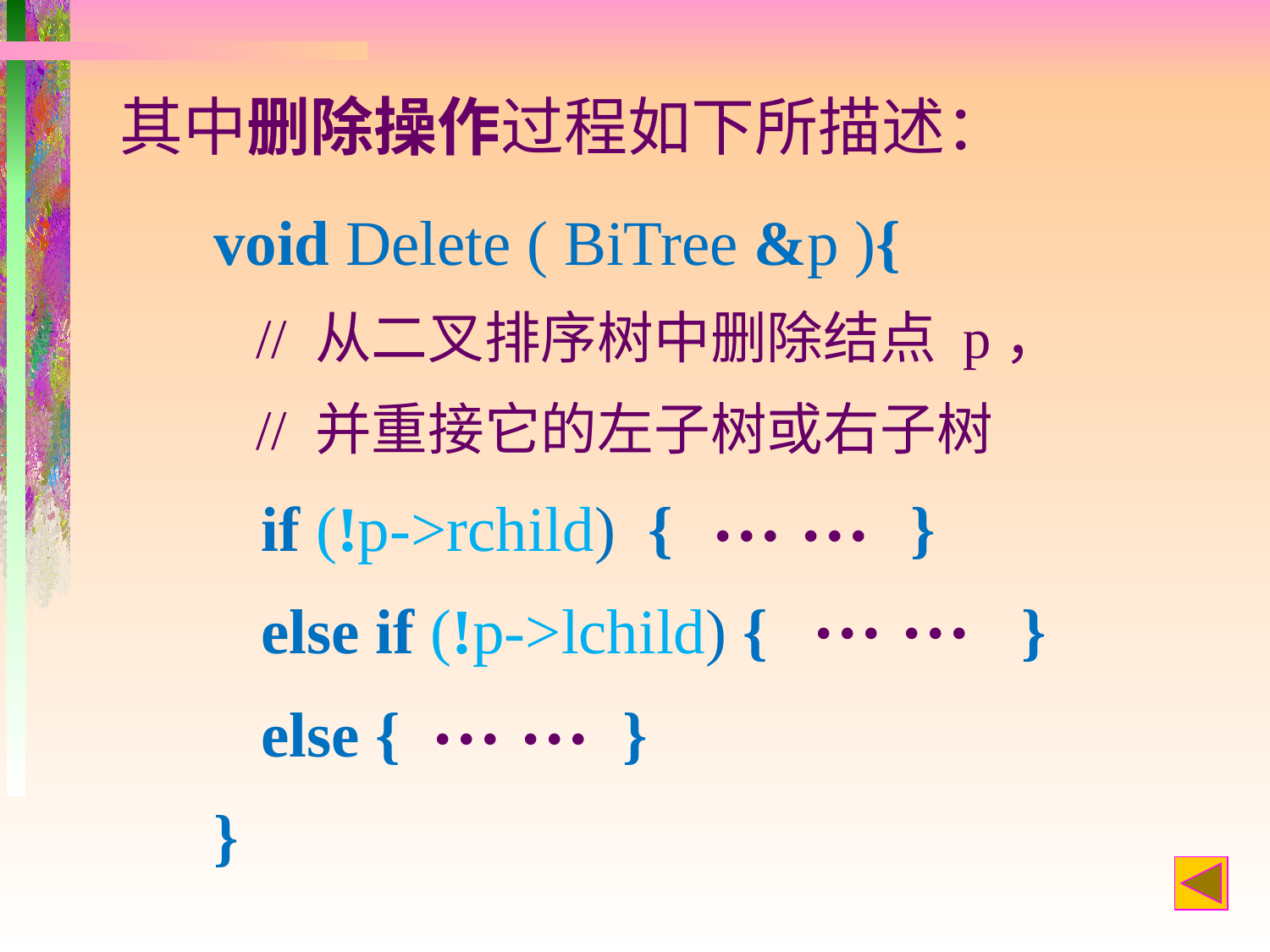

其中删除操作过程如下所描述：
void Delete ( BiTree &p ){
   // 从二叉排序树中删除结点 p，
   // 并重接它的左子树或右子树
   if (!p->rchild)  {               }
   else if (!p->lchild) {                }
   else {              }
}
… …
… …
… …